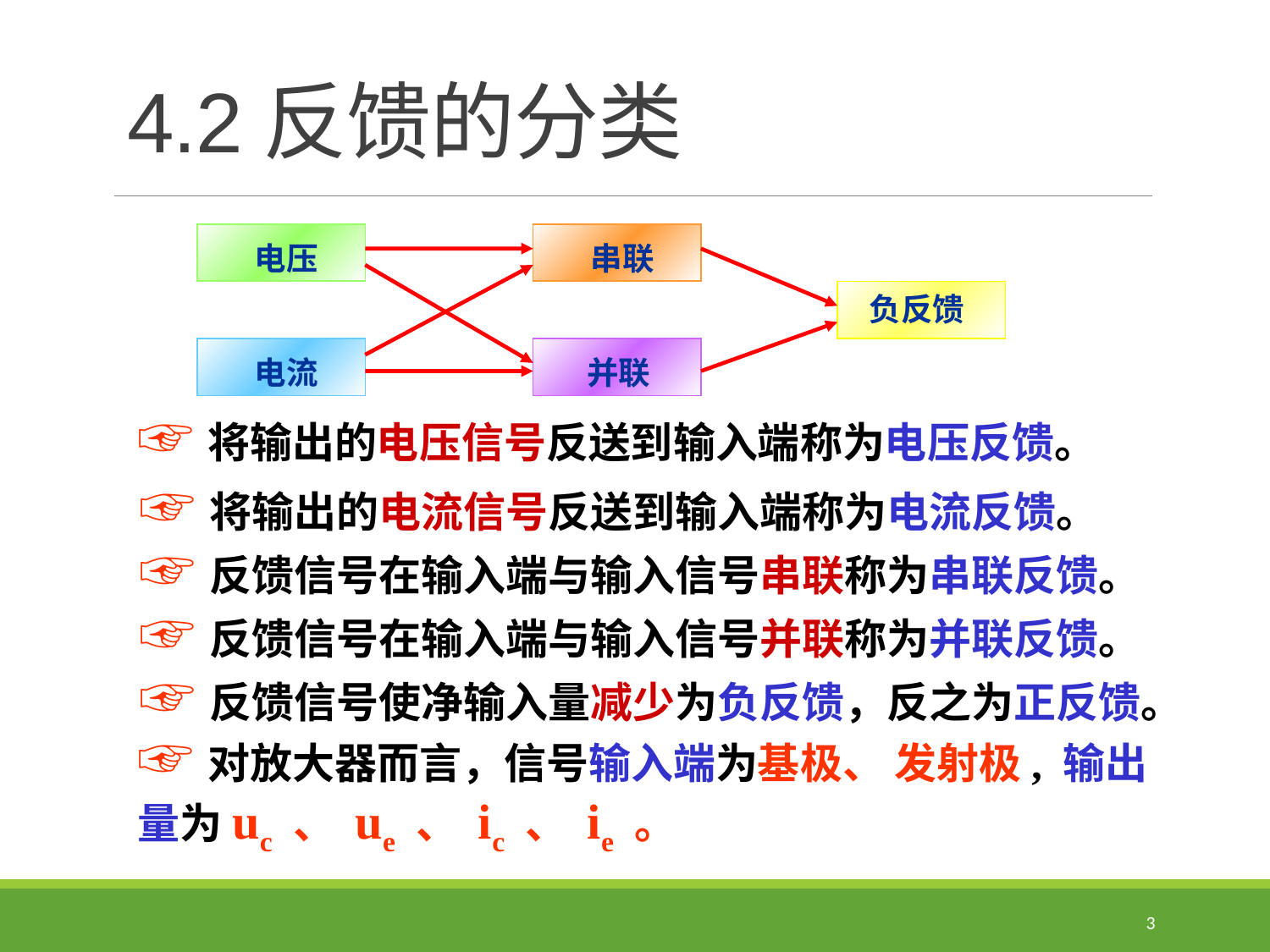

# 4.2反馈的分类

电压
串联

负反馈

电流
并联

☞将输出的电压信号反送到输入端称为电压反馈。
☞将输出的电流信号反送到输入端称为电流反馈。
☞反馈信号在输入端与输入信号串联称为串联反馈。
☞反馈信号在输入端与输入信号并联称为并联反馈。
☞反馈信号使净输入量减少为负反馈，反之为正反馈。
☞对放大器而言，信号输入端为基极、 发射极, 输出量为uc 、 ue 、 ic 、 ie 。
3